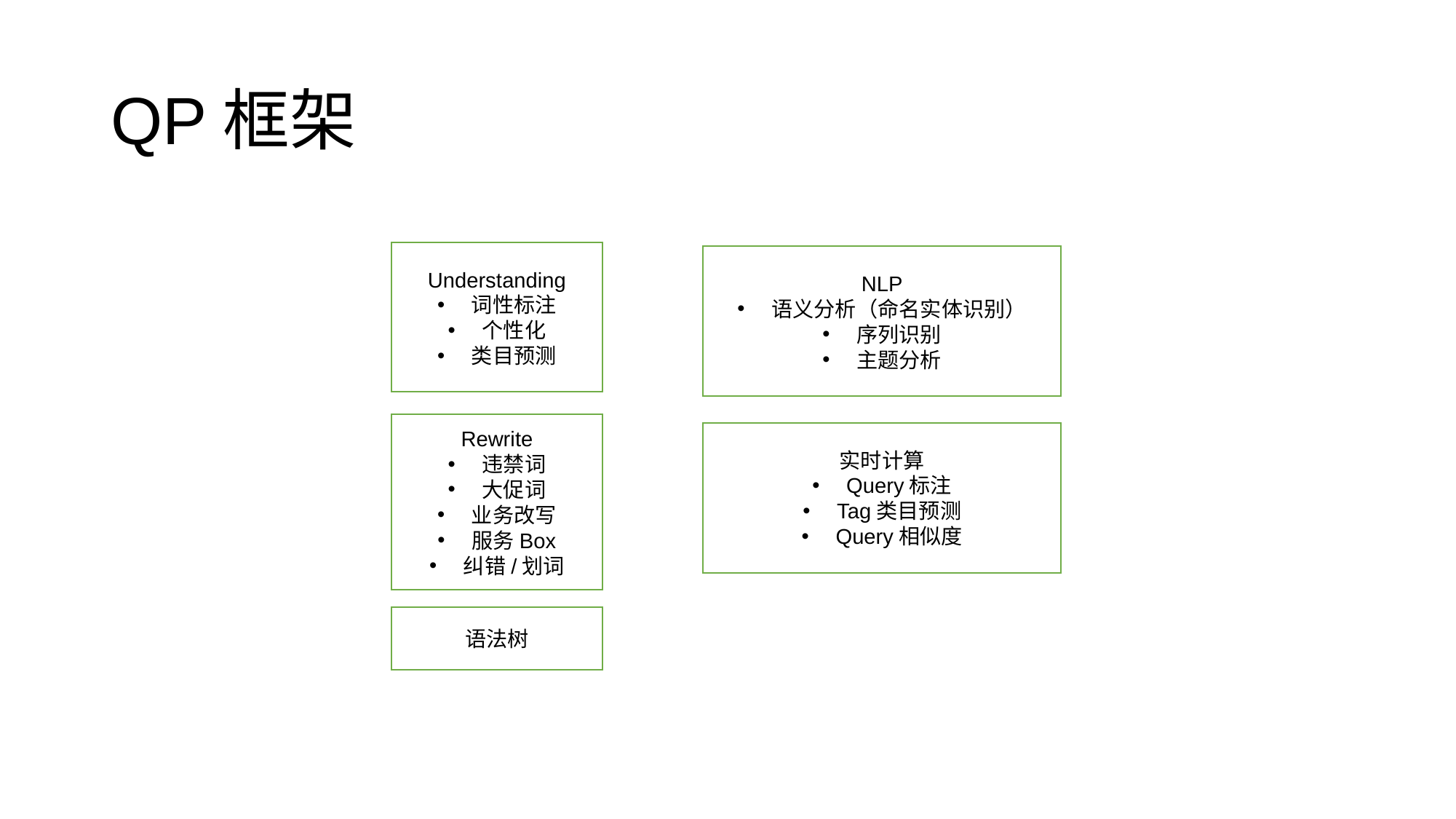

# QP框架
Understanding
词性标注
个性化
类目预测
NLP
语义分析（命名实体识别）
序列识别
主题分析
Rewrite
违禁词
大促词
业务改写
服务Box
纠错/划词
实时计算
Query标注
Tag类目预测
Query相似度
语法树